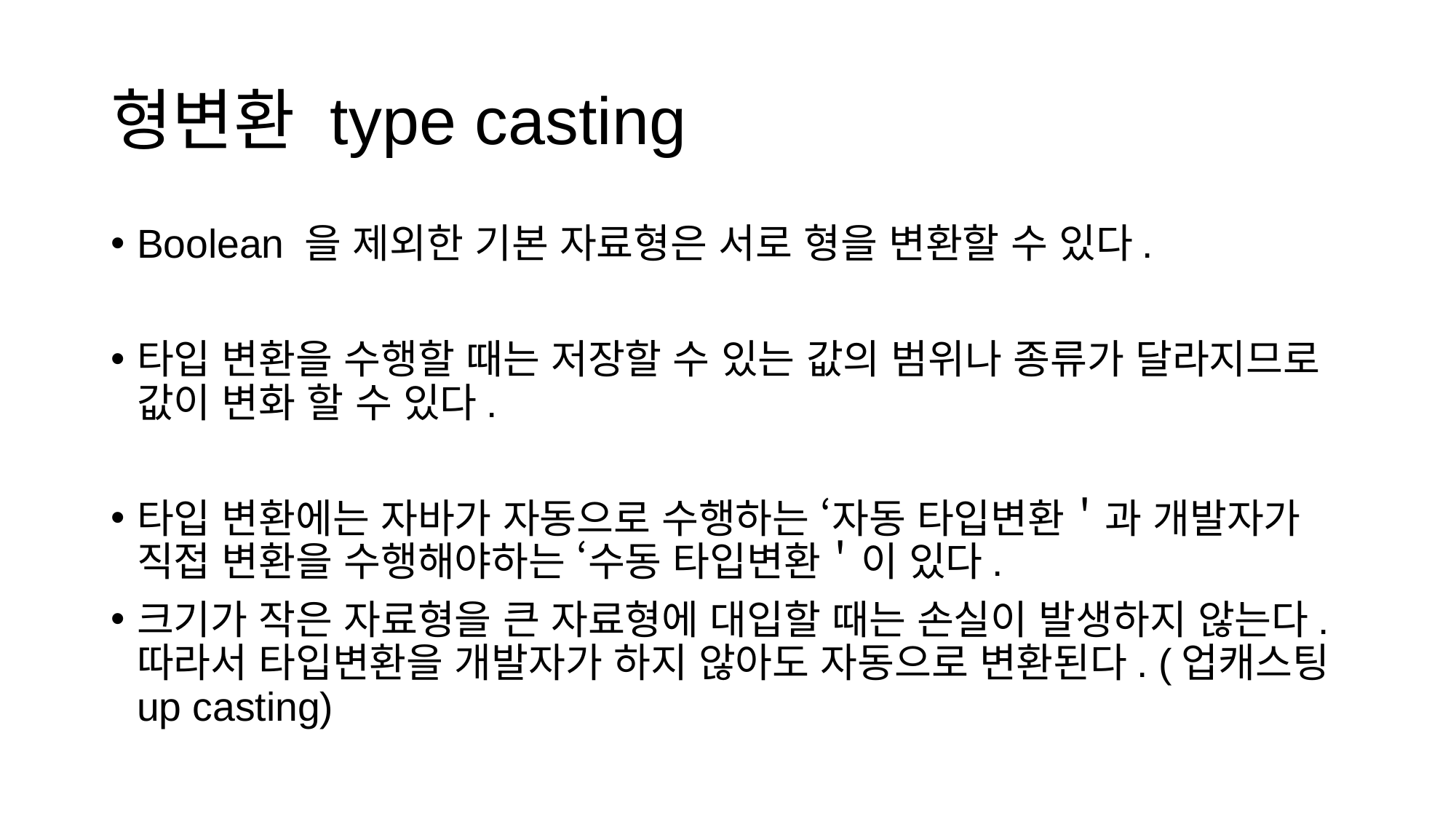

# 형변환 type casting
Boolean 을 제외한 기본 자료형은 서로 형을 변환할 수 있다.

타입 변환을 수행할 때는 저장할 수 있는 값의 범위나 종류가 달라지므로 값이 변화 할 수 있다.

타입 변환에는 자바가 자동으로 수행하는 ‘자동 타입변환＇과 개발자가 직접 변환을 수행해야하는 ‘수동 타입변환＇이 있다.
크기가 작은 자료형을 큰 자료형에 대입할 때는 손실이 발생하지 않는다. 따라서 타입변환을 개발자가 하지 않아도 자동으로 변환된다. (업캐스팅  up casting)